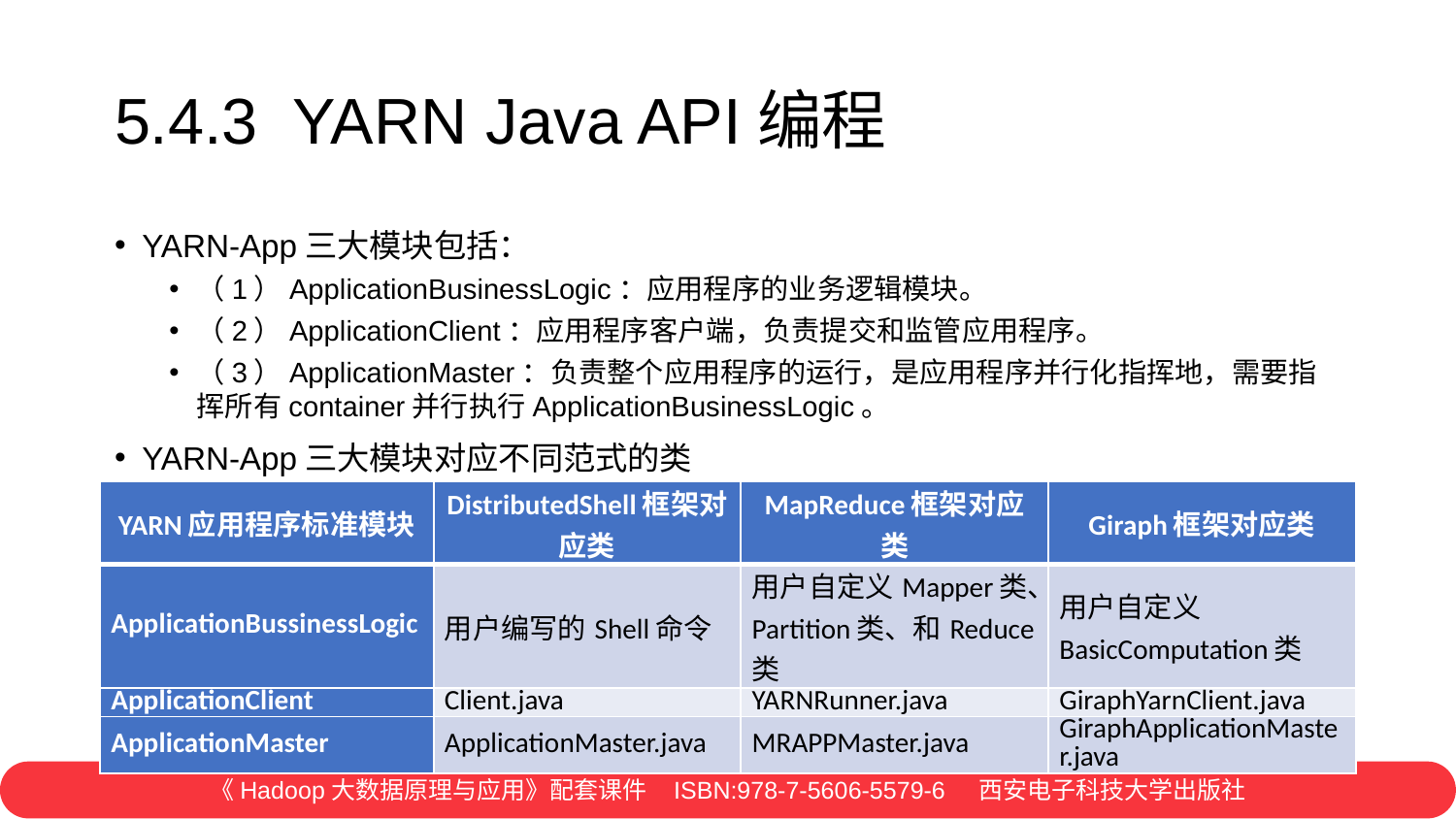

# 5.4.3  YARN Java API编程
YARN-App三大模块包括：
（1）ApplicationBusinessLogic：应用程序的业务逻辑模块。
（2）ApplicationClient：应用程序客户端，负责提交和监管应用程序。
（3）ApplicationMaster：负责整个应用程序的运行，是应用程序并行化指挥地，需要指挥所有container并行执行ApplicationBusinessLogic。
YARN-App三大模块对应不同范式的类
| YARN应用程序标准模块 | DistributedShell框架对应类 | MapReduce框架对应类 | Giraph框架对应类 |
| --- | --- | --- | --- |
| ApplicationBussinessLogic | 用户编写的Shell命令 | 用户自定义Mapper类、Partition类、和Reduce类 | 用户自定义BasicComputation类 |
| ApplicationClient | Client.java | YARNRunner.java | GiraphYarnClient.java |
| ApplicationMaster | ApplicationMaster.java | MRAPPMaster.java | GiraphApplicationMaster.java |